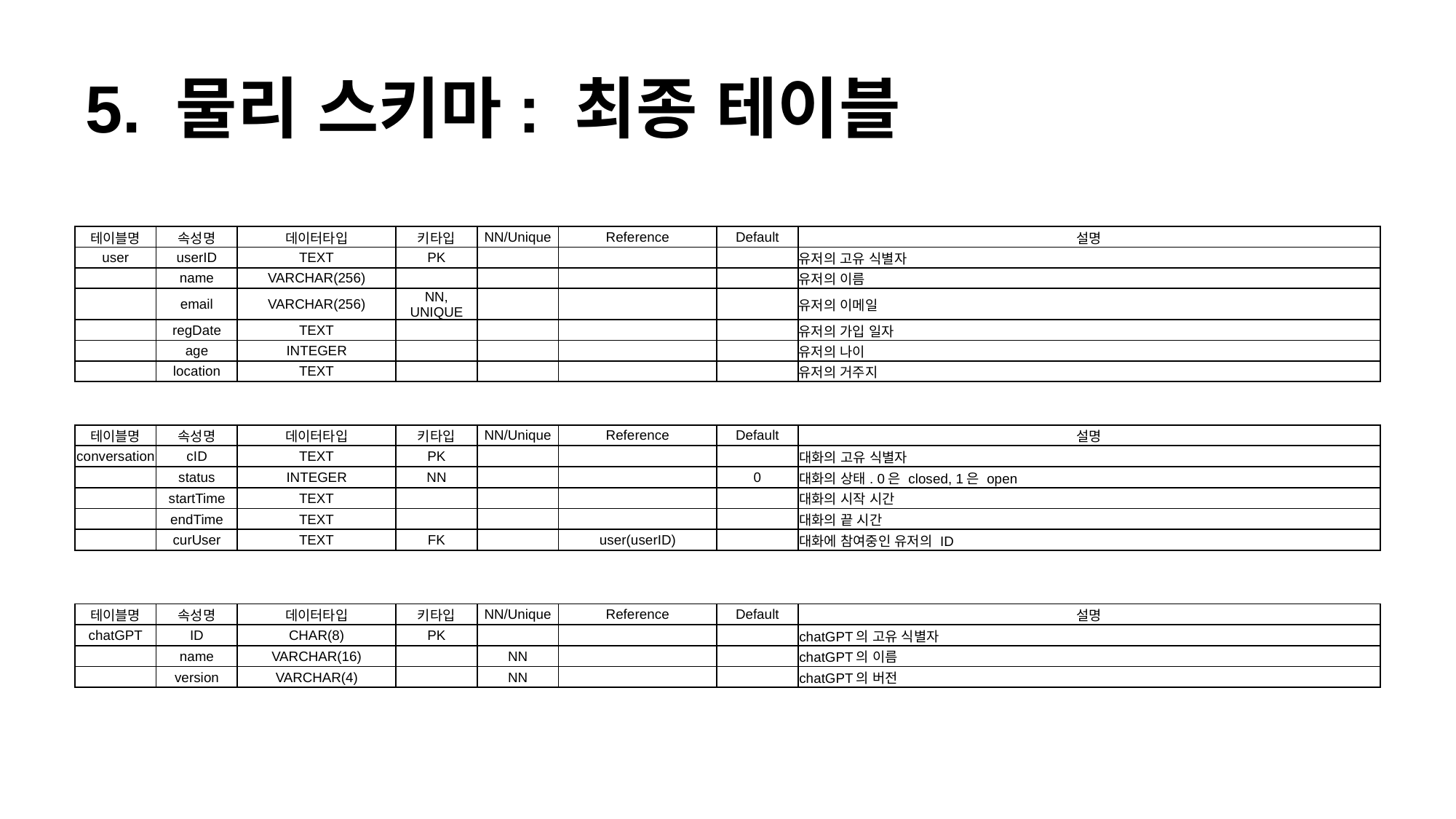

# 5. 물리 스키마: 최종 테이블
| 테이블명 | 속성명 | 데이터타입 | 키타입 | NN/Unique | Reference | Default | 설명 |
| --- | --- | --- | --- | --- | --- | --- | --- |
| user | userID | TEXT | PK |  |  |  | 유저의 고유 식별자 |
|  | name | VARCHAR(256) |  |  |  |  | 유저의 이름 |
|  | email | VARCHAR(256) | NN, UNIQUE |  |  |  | 유저의 이메일 |
|  | regDate | TEXT |  |  |  |  | 유저의 가입 일자 |
|  | age | INTEGER |  |  |  |  | 유저의 나이 |
|  | location | TEXT |  |  |  |  | 유저의 거주지 |
| 테이블명 | 속성명 | 데이터타입 | 키타입 | NN/Unique | Reference | Default | 설명 |
| --- | --- | --- | --- | --- | --- | --- | --- |
| conversation | cID | TEXT | PK |  |  |  | 대화의 고유 식별자 |
|  | status | INTEGER | NN |  |  | 0 | 대화의 상태. 0은 closed, 1은 open |
|  | startTime | TEXT |  |  |  |  | 대화의 시작 시간 |
|  | endTime | TEXT |  |  |  |  | 대화의 끝 시간 |
|  | curUser | TEXT | FK |  | user(userID) |  | 대화에 참여중인 유저의 ID |
| 테이블명 | 속성명 | 데이터타입 | 키타입 | NN/Unique | Reference | Default | 설명 |
| --- | --- | --- | --- | --- | --- | --- | --- |
| chatGPT | ID | CHAR(8) | PK |  |  |  | chatGPT의 고유 식별자 |
|  | name | VARCHAR(16) |  | NN |  |  | chatGPT의 이름 |
|  | version | VARCHAR(4) |  | NN |  |  | chatGPT의 버전 |